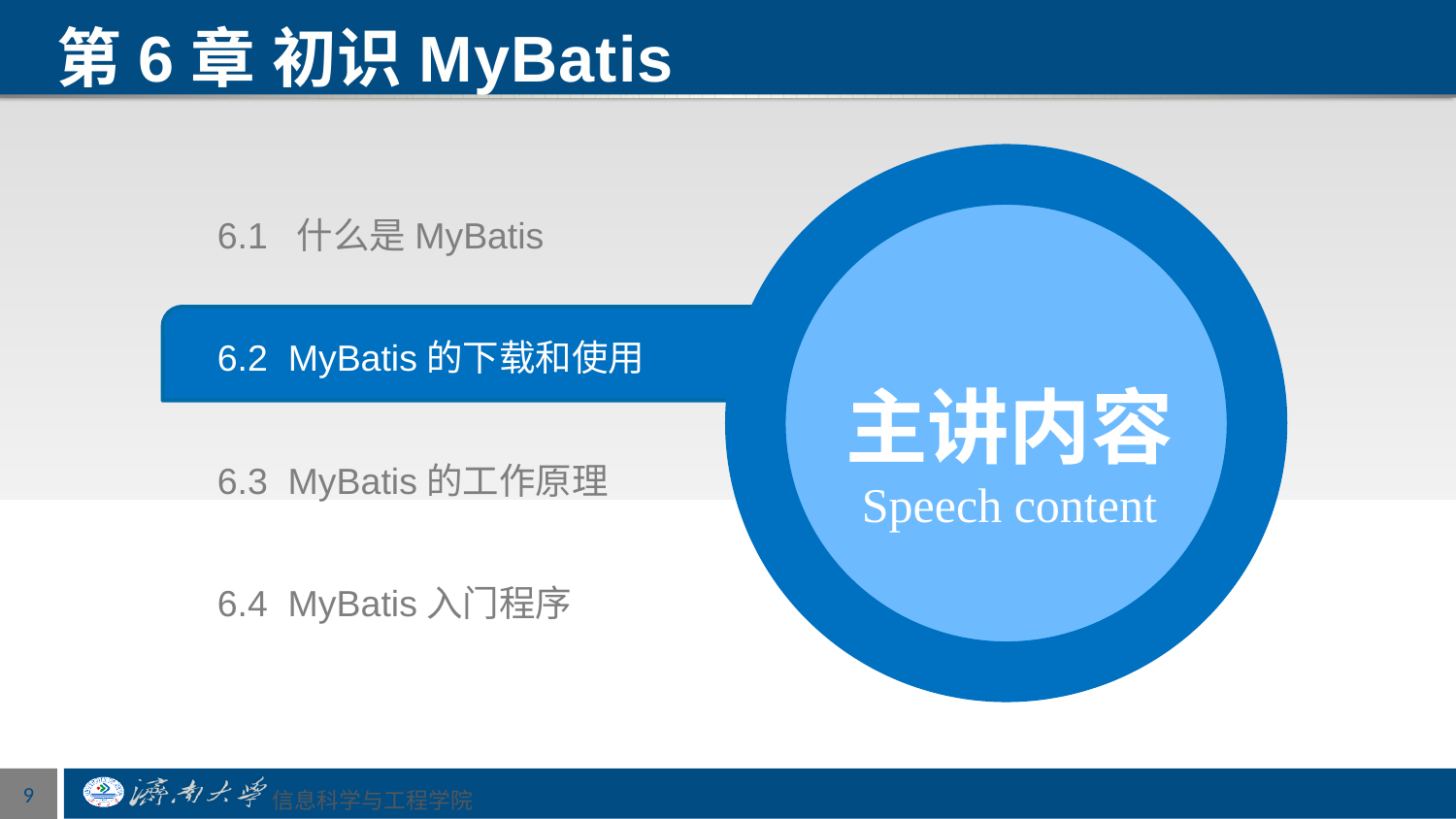

# 第6章 初识MyBatis
主讲内容

主讲内容
Speech content

6.1  什么是MyBatis
6.2  MyBatis的下载和使用
6.3  MyBatis的工作原理
6.4  MyBatis入门程序